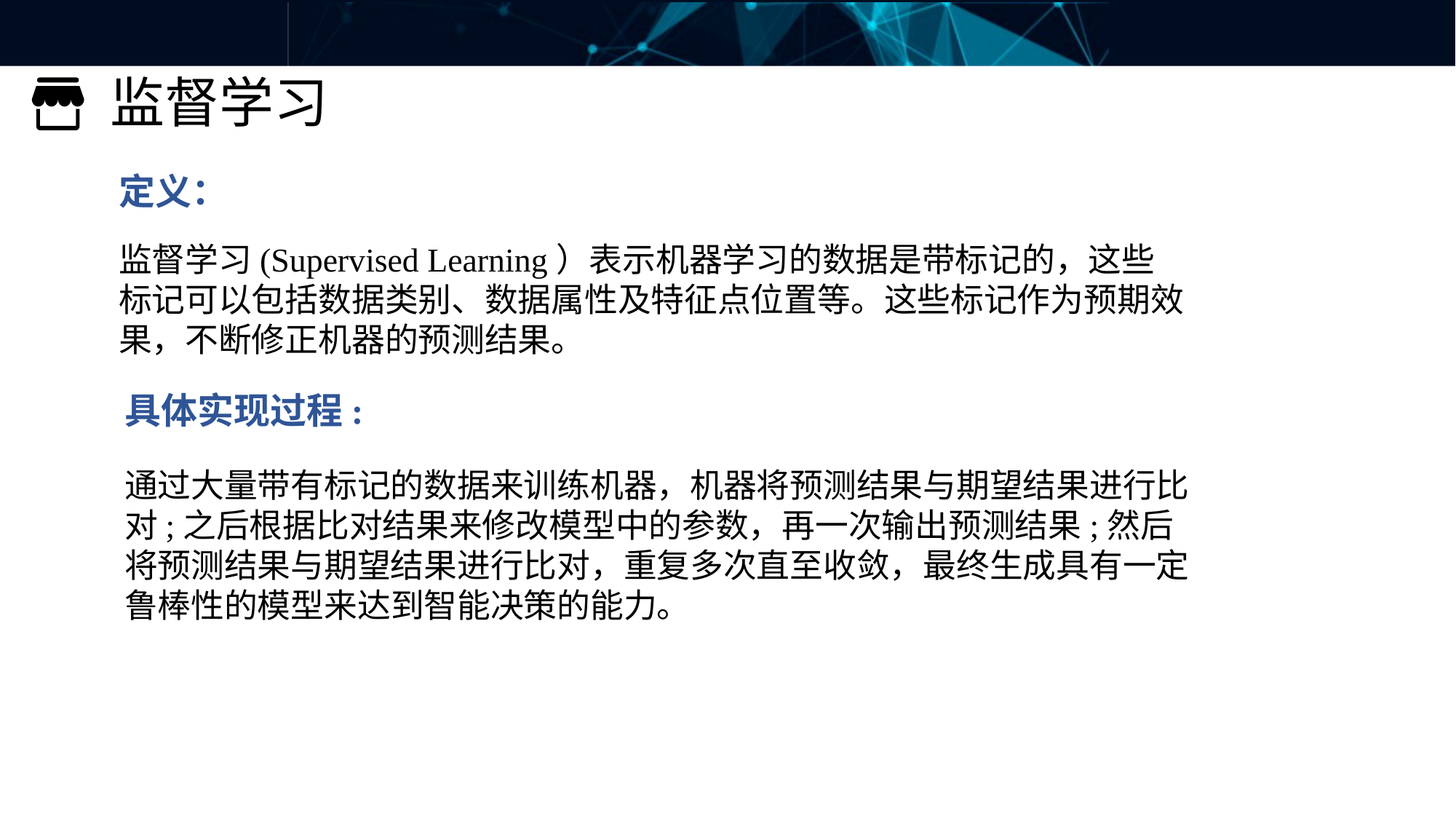

监督学习

定义：
监督学习(Supervised Learning）表示机器学习的数据是带标记的，这些标记可以包括数据类别、数据属性及特征点位置等。这些标记作为预期效果，不断修正机器的预测结果。
具体实现过程:
通过大量带有标记的数据来训练机器，机器将预测结果与期望结果进行比对;之后根据比对结果来修改模型中的参数，再一次输出预测结果;然后将预测结果与期望结果进行比对，重复多次直至收敛，最终生成具有一定鲁棒性的模型来达到智能决策的能力。